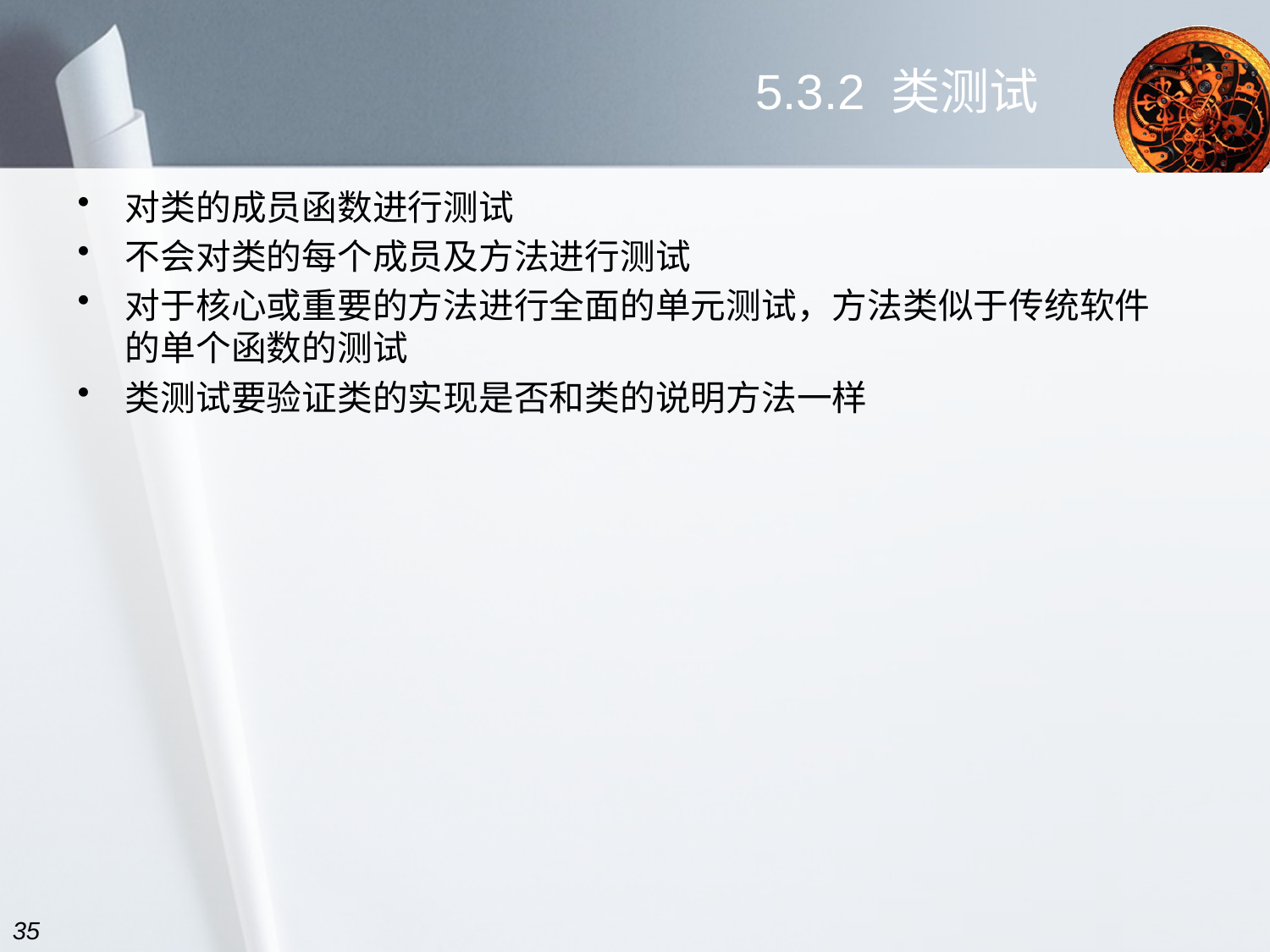

# 5.3.2 类测试
对类的成员函数进行测试
不会对类的每个成员及方法进行测试
对于核心或重要的方法进行全面的单元测试，方法类似于传统软件的单个函数的测试
类测试要验证类的实现是否和类的说明方法一样

35